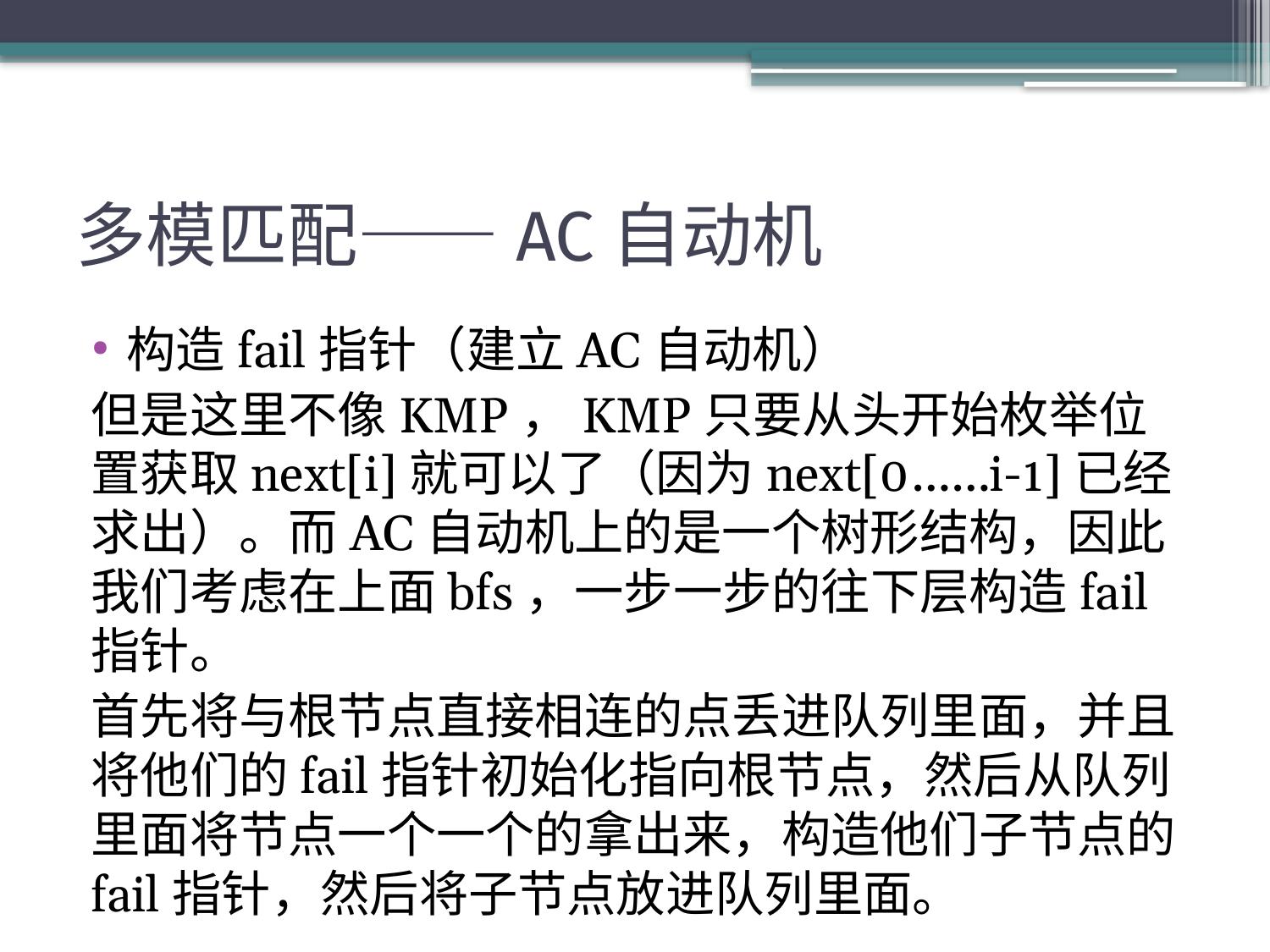

# 多模匹配——AC自动机
构造fail指针（建立AC自动机）
但是这里不像KMP，KMP只要从头开始枚举位置获取next[i]就可以了（因为next[0……i-1]已经求出）。而AC自动机上的是一个树形结构，因此我们考虑在上面bfs，一步一步的往下层构造fail指针。
首先将与根节点直接相连的点丢进队列里面，并且将他们的fail指针初始化指向根节点，然后从队列里面将节点一个一个的拿出来，构造他们子节点的fail指针，然后将子节点放进队列里面。